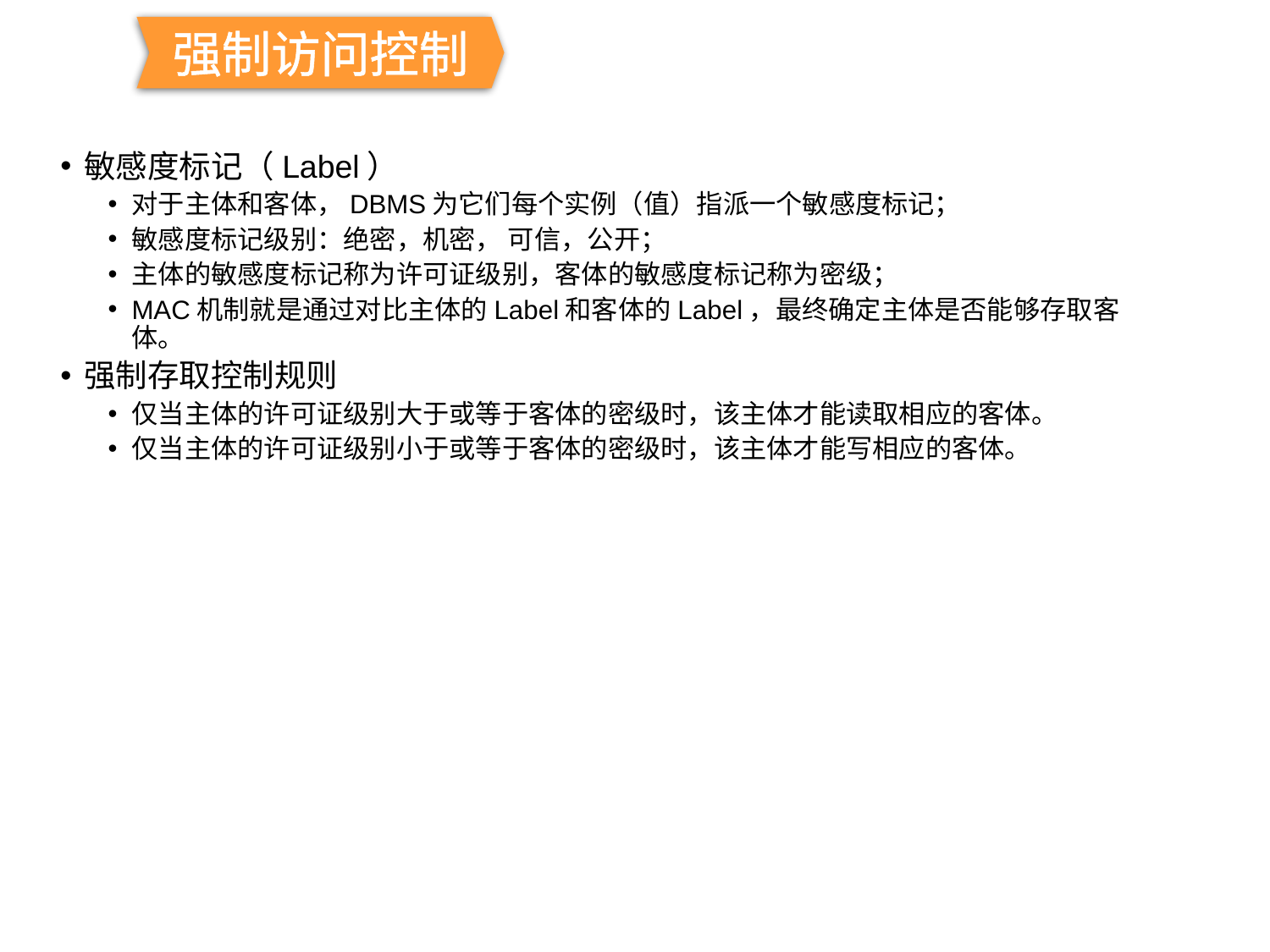

强制访问控制

敏感度标记（Label）
对于主体和客体，DBMS为它们每个实例（值）指派一个敏感度标记；
敏感度标记级别：绝密，机密， 可信，公开；
主体的敏感度标记称为许可证级别，客体的敏感度标记称为密级；
MAC机制就是通过对比主体的Label和客体的Label，最终确定主体是否能够存取客体。
强制存取控制规则
仅当主体的许可证级别大于或等于客体的密级时，该主体才能读取相应的客体。
仅当主体的许可证级别小于或等于客体的密级时，该主体才能写相应的客体。